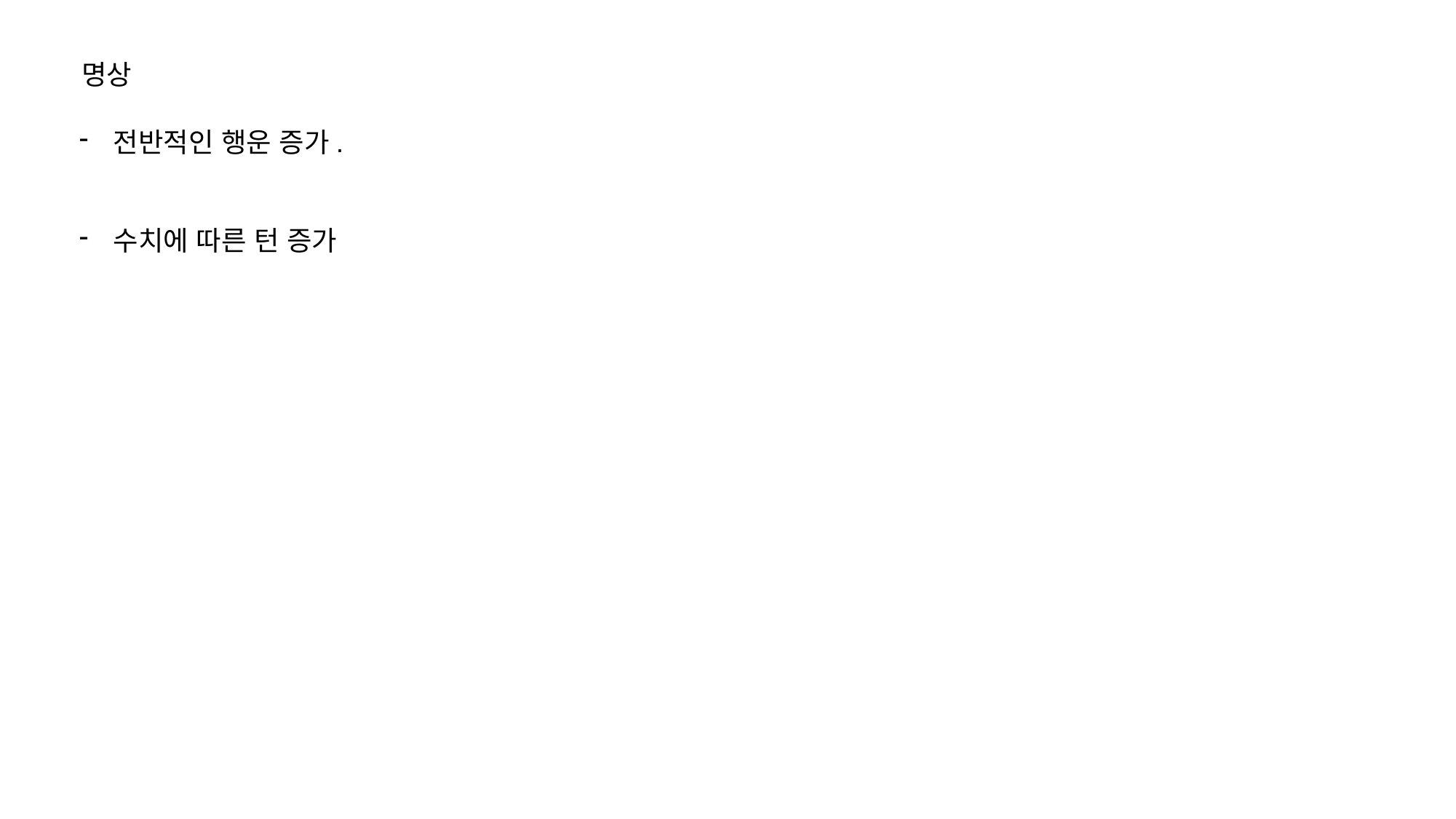

명상
전반적인 행운 증가.

수치에 따른 턴 증가